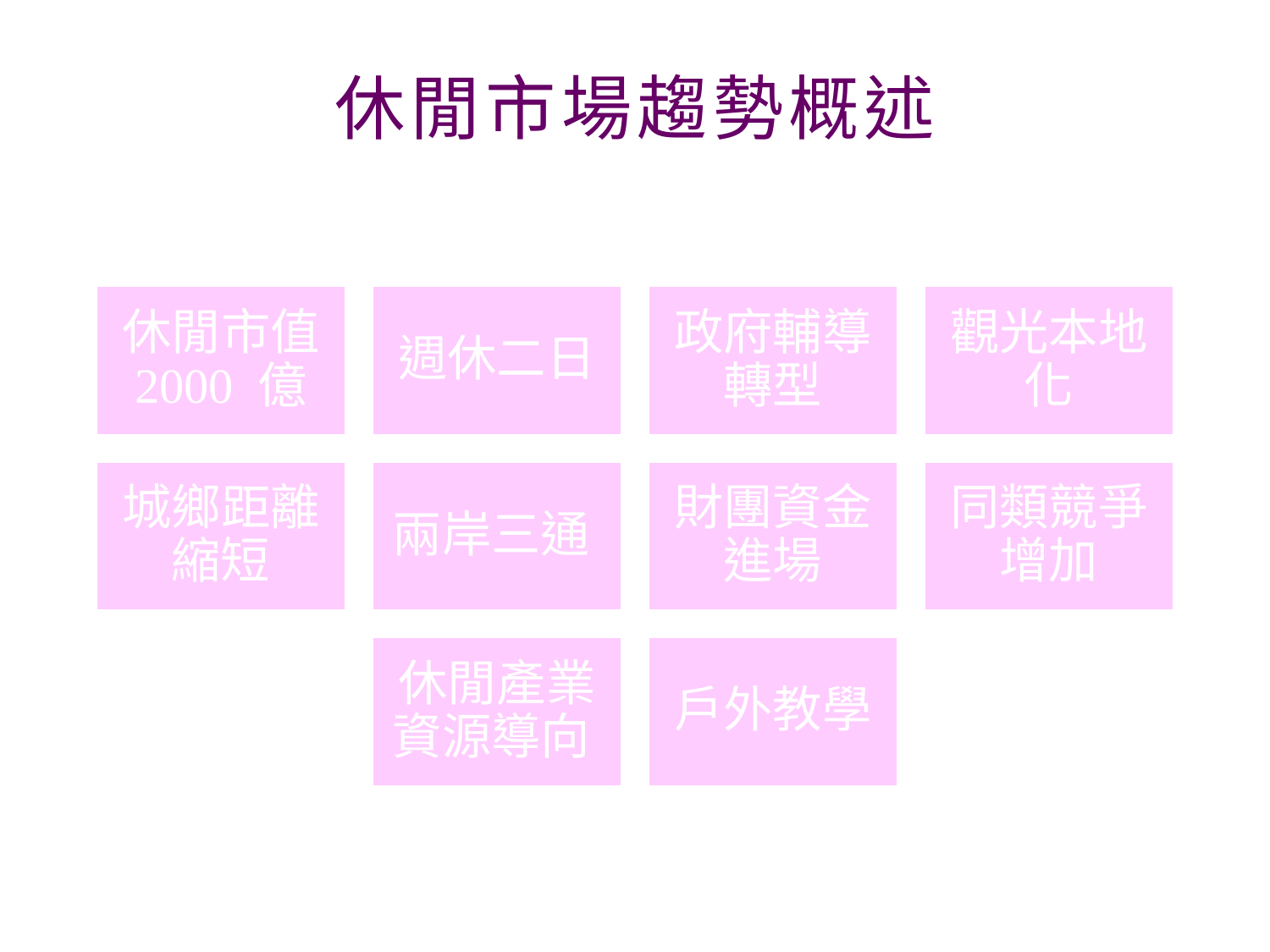

# 休閒市場趨勢概述
休閒市值
2000 億
週休二日
政府輔導轉型
觀光本地化
城鄉距離縮短
兩岸三通
財團資金進場
同類競爭增加
休閒產業資源導向
戶外教學